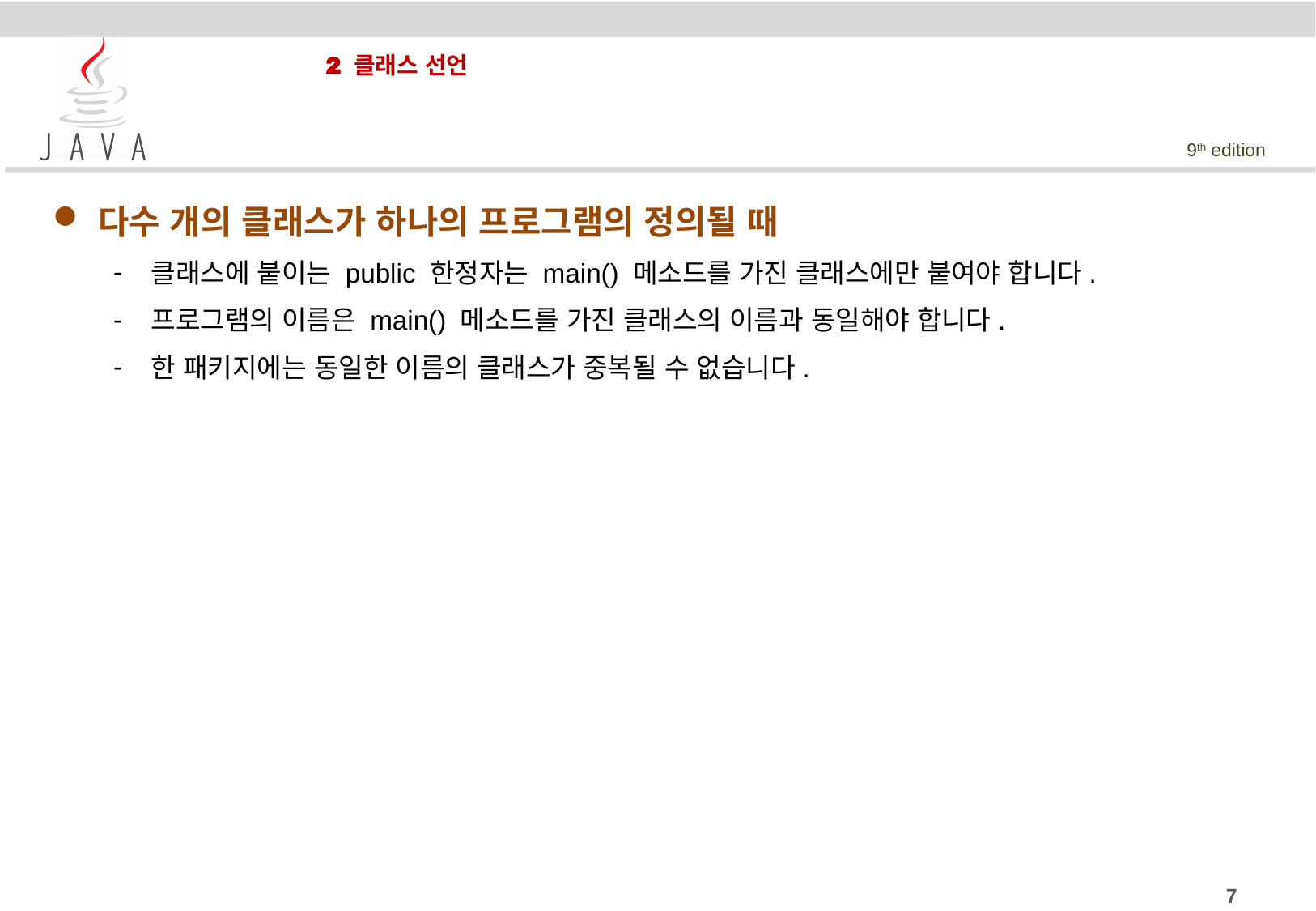

# 2 클래스 선언

다수 개의 클래스가 하나의 프로그램의 정의될 때
클래스에 붙이는 public 한정자는 main() 메소드를 가진 클래스에만 붙여야 합니다.
프로그램의 이름은 main() 메소드를 가진 클래스의 이름과 동일해야 합니다.
한 패키지에는 동일한 이름의 클래스가 중복될 수 없습니다.
7